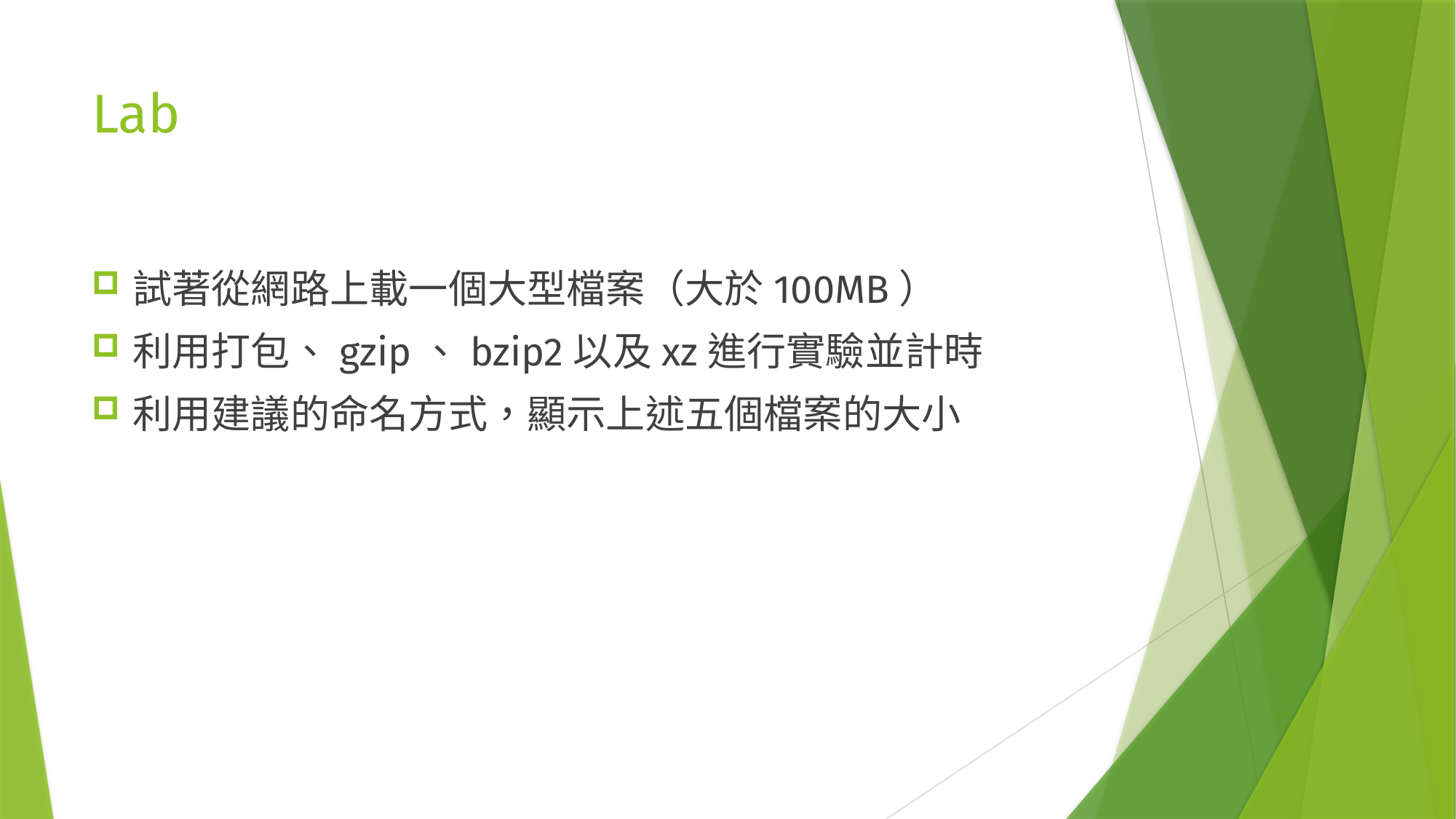

# Lab
試著從網路上載一個大型檔案（大於100MB）
利用打包、gzip、bzip2以及xz進行實驗並計時
利用建議的命名方式，顯示上述五個檔案的大小